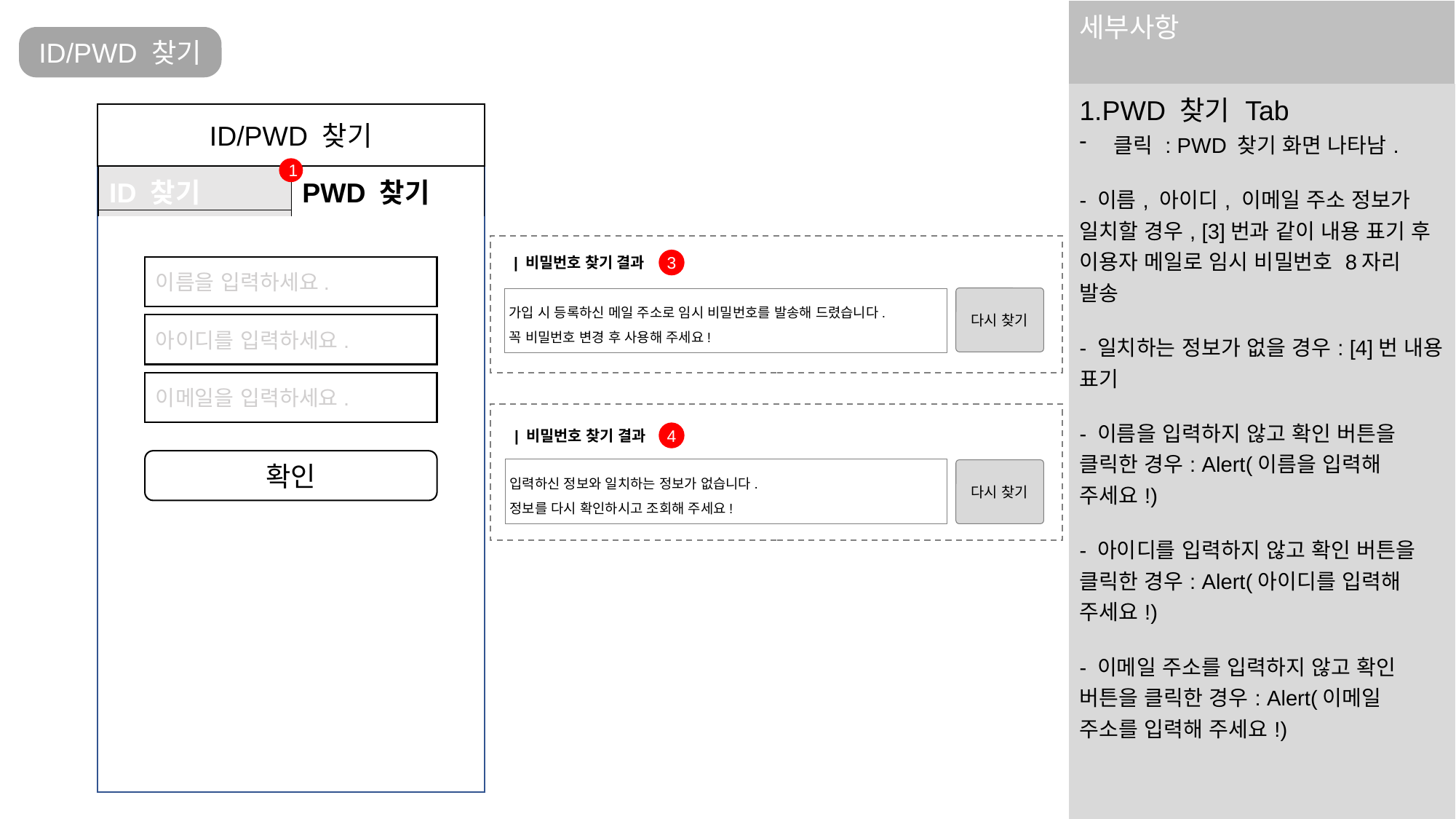

| 세부사항 |
| --- |
| 1.PWD 찾기 Tab 클릭 : PWD 찾기 화면 나타남. - 이름, 아이디, 이메일 주소 정보가 일치할 경우, [3]번과 같이 내용 표기 후 이용자 메일로 임시 비밀번호 8자리 발송 - 일치하는 정보가 없을 경우: [4]번 내용 표기 - 이름을 입력하지 않고 확인 버튼을 클릭한 경우: Alert(이름을 입력해 주세요!) - 아이디를 입력하지 않고 확인 버튼을 클릭한 경우: Alert(아이디를 입력해 주세요!) - 이메일 주소를 입력하지 않고 확인 버튼을 클릭한 경우: Alert(이메일 주소를 입력해 주세요!) |
ID/PWD 찾기

ID/PWD 찾기
1
1
| ID 찾기 | PWD 찾기 |
| --- | --- |

| 비밀번호 찾기 결과
3
이름을 입력하세요.
다시 찾기
가입 시 등록하신 메일 주소로 임시 비밀번호를 발송해 드렸습니다.
꼭 비밀번호 변경 후 사용해 주세요!
아이디를 입력하세요.
이메일을 입력하세요.

| 비밀번호 찾기 결과
4
확인
입력하신 정보와 일치하는 정보가 없습니다.
정보를 다시 확인하시고 조회해 주세요!
다시 찾기